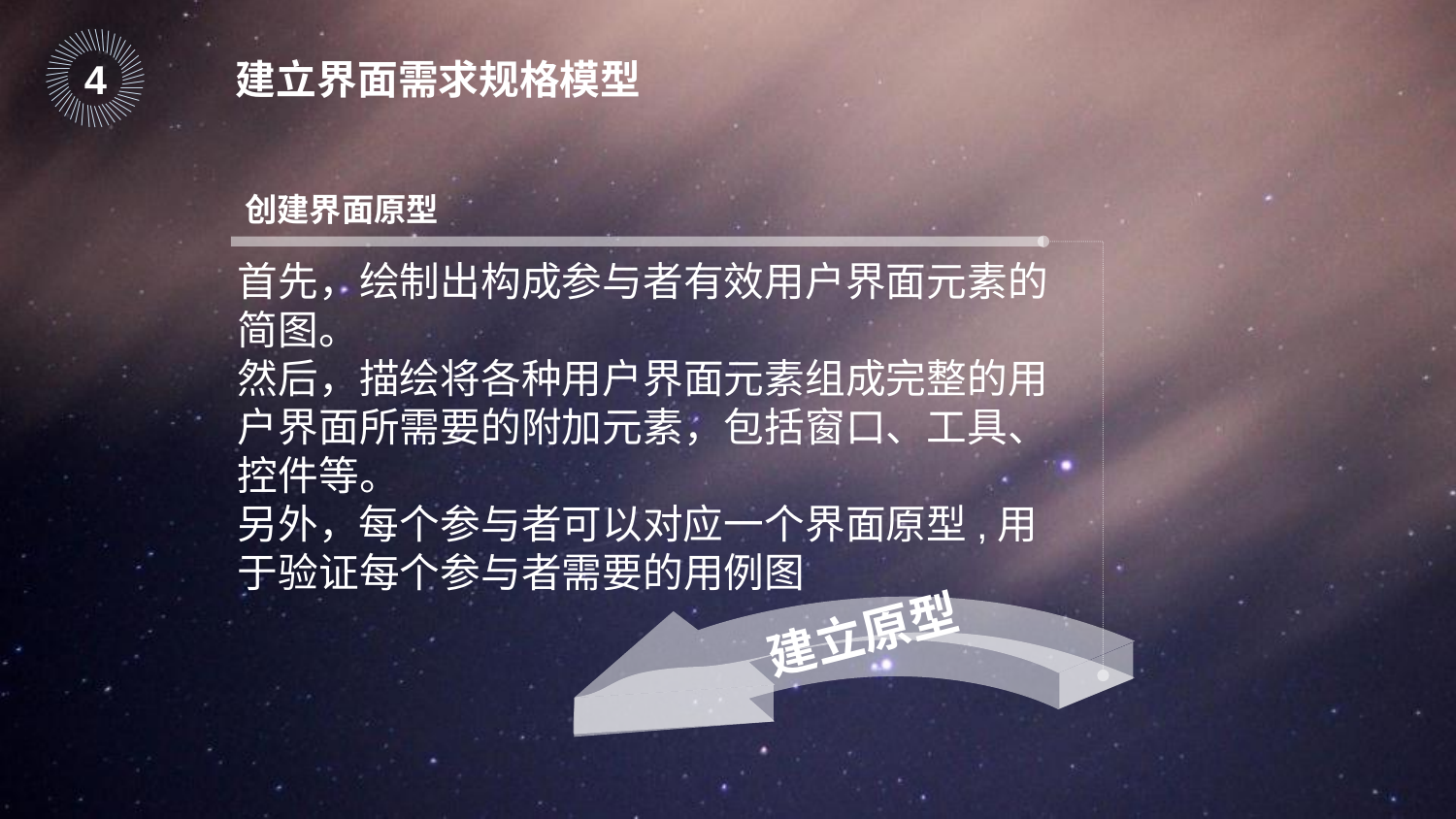

｜
｜
｜
｜
｜
｜
｜
｜
｜
｜
｜
｜
｜
｜
｜
｜
｜
｜
｜
｜
｜
｜
｜
｜
｜
｜
｜
｜
｜
｜
｜
｜
｜
｜
｜
｜
｜
｜
｜
｜
｜
｜
｜
｜
｜
｜
4
建立界面需求规格模型
创建界面原型

首先，绘制出构成参与者有效用户界面元素的简图。
然后，描绘将各种用户界面元素组成完整的用户界面所需要的附加元素，包括窗口、工具、控件等。
另外，每个参与者可以对应一个界面原型,用于验证每个参与者需要的用例图

建立原型